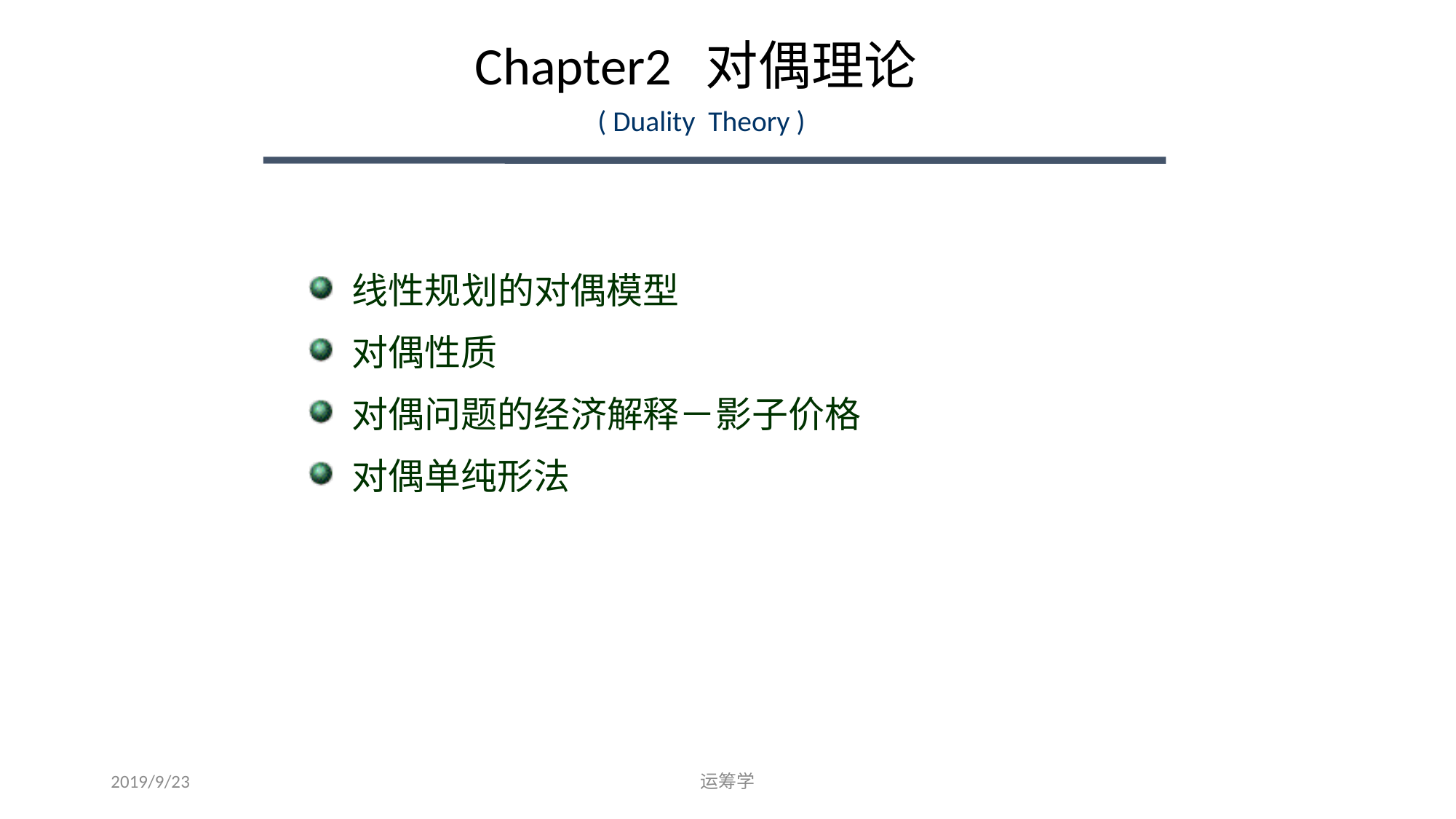

Chapter2  对偶理论
( Duality  Theory )

线性规划的对偶模型
对偶性质
对偶问题的经济解释－影子价格
对偶单纯形法
2019/9/23
运筹学